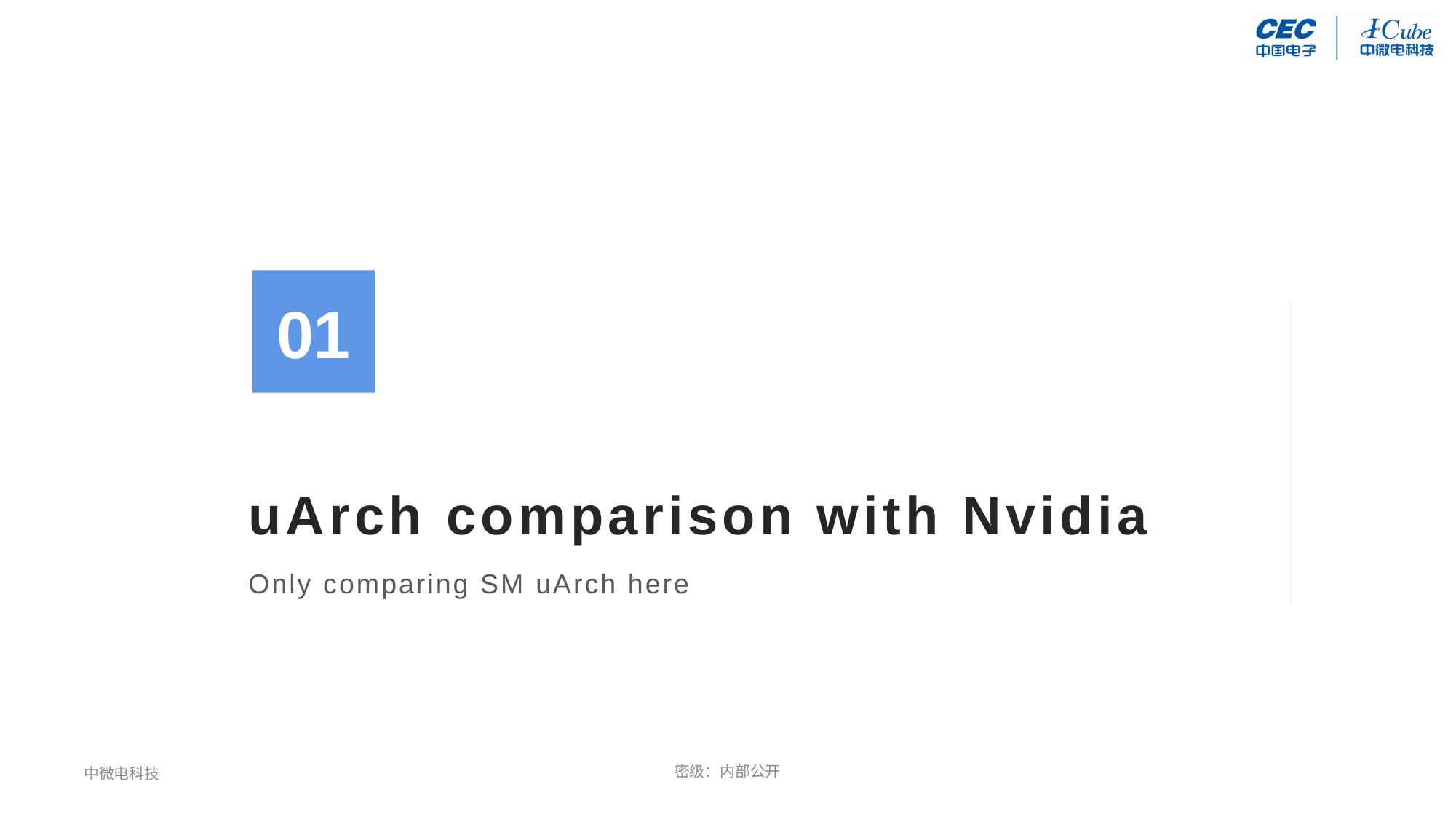

01

# uArch comparison with Nvidia
Only comparing SM uArch here
中微电科技
密级：内部公开
3